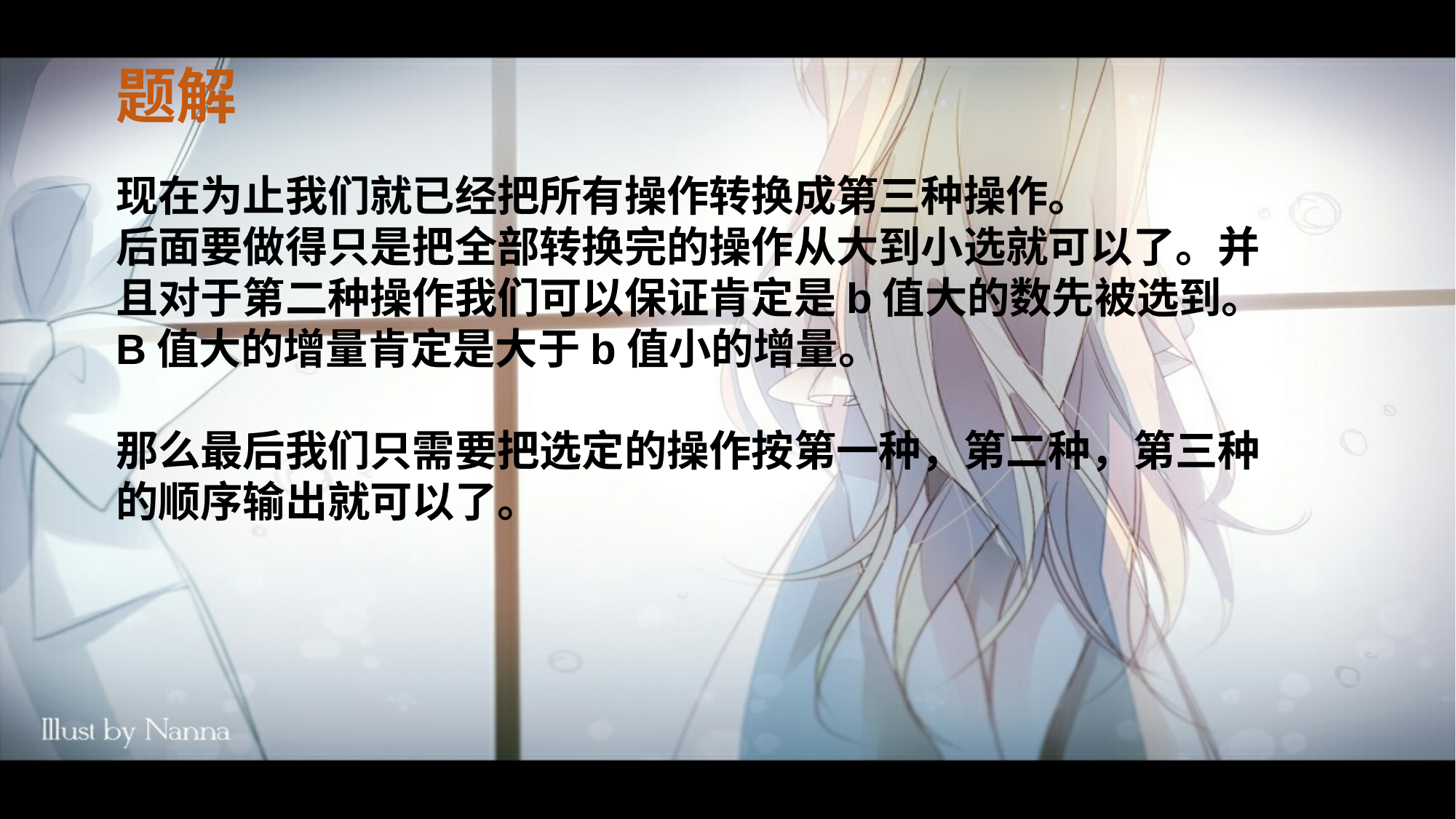

题解
现在为止我们就已经把所有操作转换成第三种操作。
后面要做得只是把全部转换完的操作从大到小选就可以了。并且对于第二种操作我们可以保证肯定是b值大的数先被选到。B值大的增量肯定是大于b值小的增量。

那么最后我们只需要把选定的操作按第一种，第二种，第三种的顺序输出就可以了。